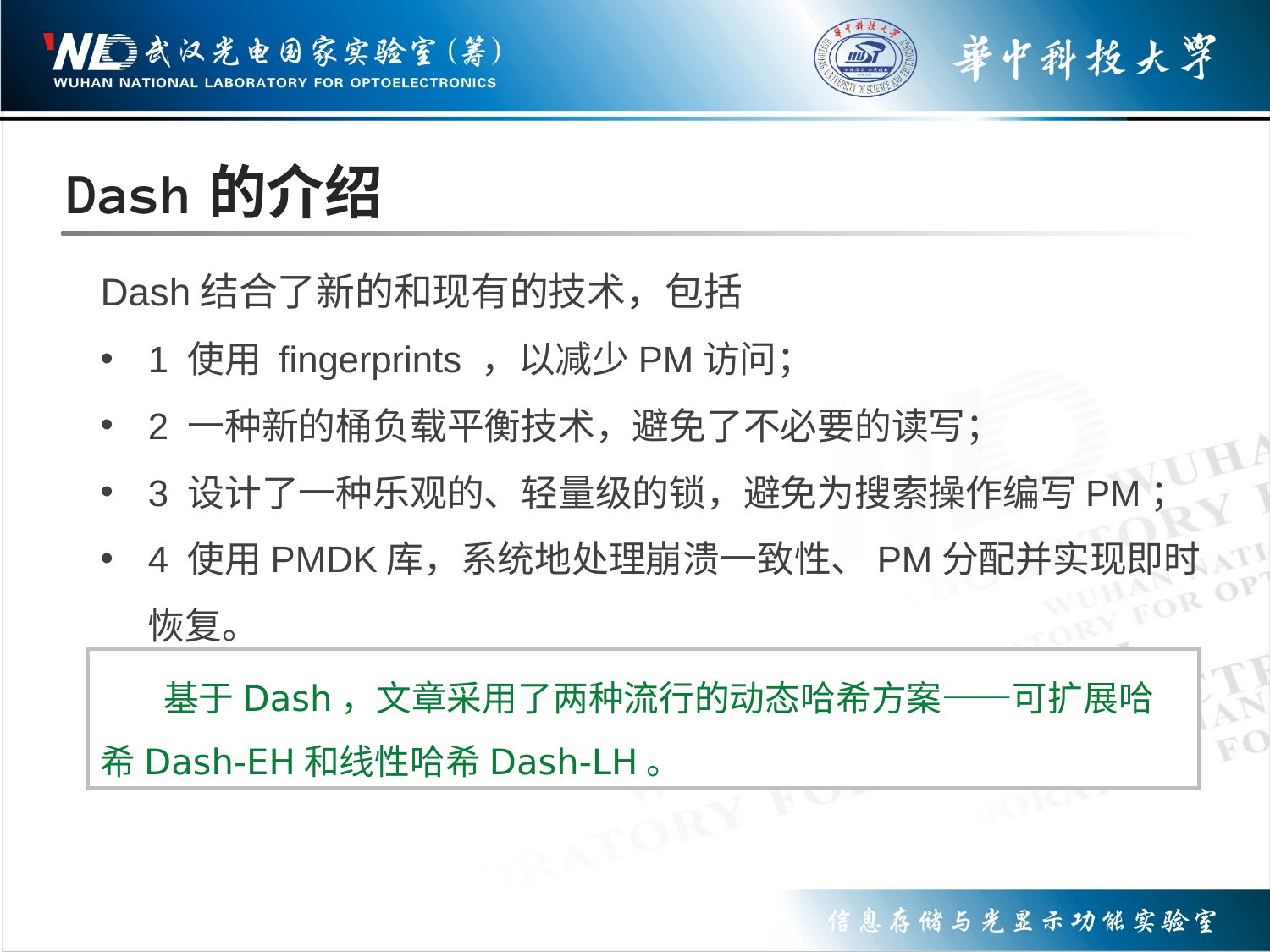

# Dash的介绍
Dash结合了新的和现有的技术，包括
1 使用 fingerprints ，以减少PM访问；
2 一种新的桶负载平衡技术，避免了不必要的读写；
3 设计了一种乐观的、轻量级的锁，避免为搜索操作编写PM；
4 使用PMDK库，系统地处理崩溃一致性、PM分配并实现即时恢复。
       基于Dash，文章采用了两种流行的动态哈希方案——可扩展哈希Dash-EH和线性哈希Dash-LH。